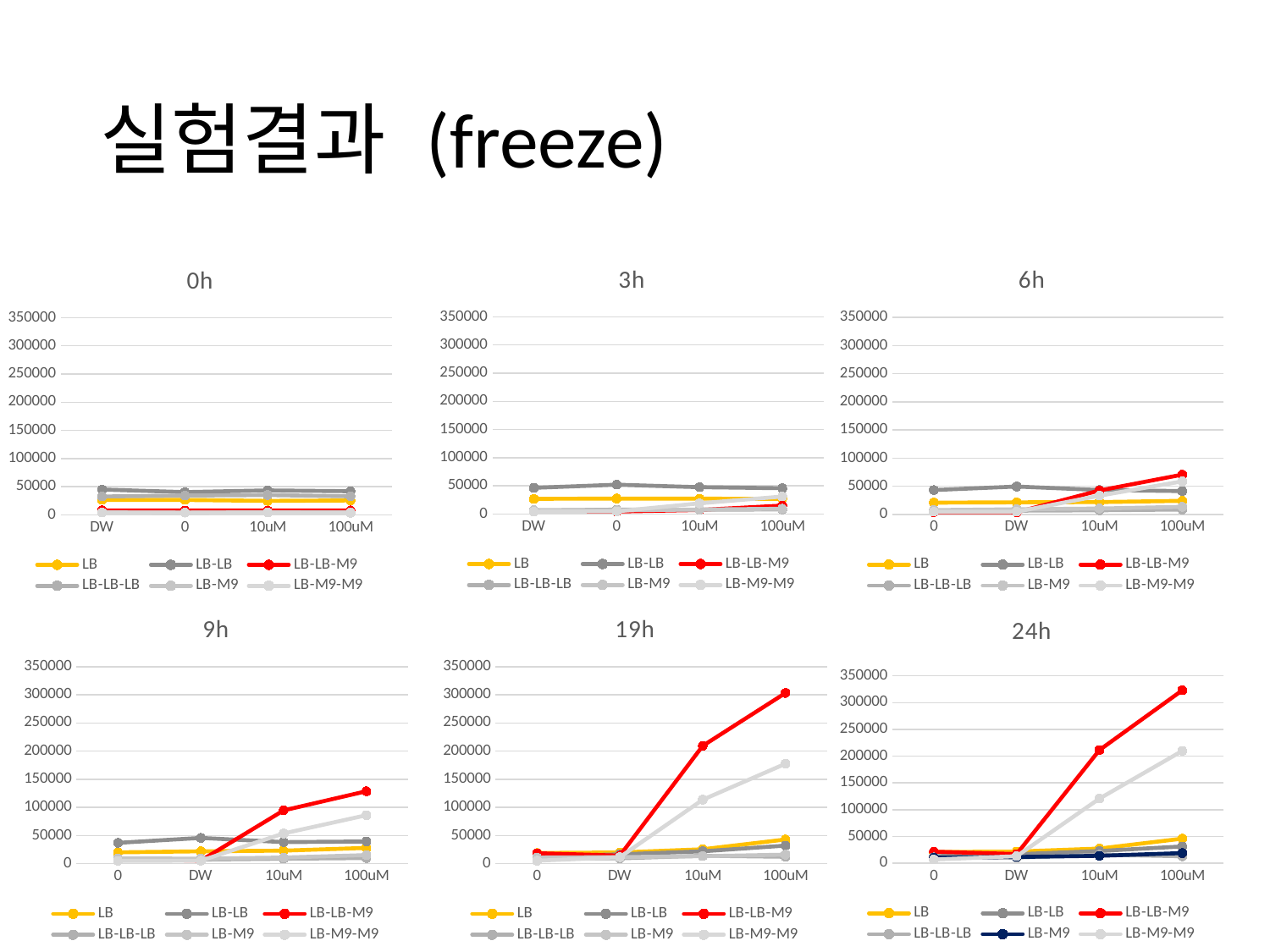

# 실험결과 (freeze)

### Chart: 3h

| Category | LB | LB-LB | LB-LB-M9 | LB-LB-LB | LB-M9 | LB-M9-M9 |
|---|---|---|---|---|---|---|
| DW | 26748.9468371305 | 46318.672274154065 | 4301.469596773576 | 6220.60748481029 | 6527.988467329544 | 4042.505724408229 |
| 0 | 27223.534187013393 | 51854.26716018254 | 4212.625720953789 | 7549.779928293823 | 6236.12325428545 | 4511.9300367943915 |
| 10uM | 27119.429011476976 | 47421.20534910293 | 6989.820588798395 | 7447.0625380652555 | 7753.504262017061 | 18738.235454587648 |
| 100uM | 26626.554577619885 | 45559.44308469813 | 14762.458682458688 | 7836.929749650177 | 9161.708303806776 | 30823.380465481107 |

### Chart: 6h

| Category | LB | LB-LB | LB-LB-M9 | LB-LB-LB | LB-M9 | LB-M9-M9 |
|---|---|---|---|---|---|---|
| 0 | 21099.2466136176 | 43397.95821465913 | 4188.157426835672 | 6198.949714838964 | 7875.740726931605 | 4833.661641025519 |
| DW | 21617.31110055365 | 49660.63499602703 | 3861.873169243765 | 6820.162758952827 | 9288.321222921408 | 5051.70877353307 |
| 10uM | 22042.746252657704 | 43565.822760110925 | 42649.635924166134 | 7502.186002981451 | 10587.045827838676 | 33441.01019770422 |
| 100uM | 24302.461405332684 | 41582.5640310416 | 70762.88322646354 | 8790.977372232444 | 13620.219943044307 | 58841.706070952925 |

### Chart: 0h

| Category | LB | LB-LB | LB-LB-M9 | LB-LB-LB | LB-M9 | LB-M9-M9 |
|---|---|---|---|---|---|---|
| DW | 26341.105389666398 | 44771.315731720744 | 7732.982270413143 | 32470.788392185004 | 4195.705649364942 | 3830.738387894211 |
| 0 | 26274.805276835574 | 40235.27330803651 | 7463.301510913204 | 34060.15929509757 | 3801.6085082320533 | 3721.9712923756088 |
| 10uM | 24621.48606386036 | 43248.115287693065 | 7522.620386893606 | 35024.66832357773 | 4374.295943707573 | 3983.9687382739016 |
| 100uM | 25383.613698883993 | 41796.61762813804 | 7686.09243072655 | 32691.74422360903 | 4394.6417355566855 | 3308.8947804068516 |

### Chart: 9h

| Category | LB | LB-LB | LB-LB-M9 | LB-LB-LB | LB-M9 | LB-M9-M9 |
|---|---|---|---|---|---|---|
| 0 | 20200.300407120016 | 37057.30343790013 | 8293.518228716779 | 6915.030782132365 | 9442.504591927307 | 5108.707161533738 |
| DW | 22037.242929279368 | 45832.83650229048 | 5457.02902692235 | 7320.036855206154 | 9044.197868394112 | 5374.5251503927075 |
| 10uM | 23165.857853621455 | 38375.46758208032 | 94655.196060934 | 8892.623610724846 | 10950.898914059051 | 53767.536728221545 |
| 100uM | 28083.21535519761 | 39563.06415229278 | 128697.98261324348 | 10103.223030860165 | 15288.188122026466 | 86101.84928265725 |

### Chart: 19h

| Category | LB | LB-LB | LB-LB-M9 | LB-LB-LB | LB-M9 | LB-M9-M9 |
|---|---|---|---|---|---|---|
| 0 | 19047.0871204833 | 13059.045583719122 | 18650.78123543492 | 9762.71212139607 | 10964.02863330208 | 5326.211881949829 |
| DW | 20018.154258729523 | 16640.85256752865 | 14447.445915064534 | 9543.807888631636 | 11767.902460025318 | 11654.69970461916 |
| 10uM | 25692.7453159197 | 22054.79245396354 | 209420.64977965923 | 14143.642744646304 | 13371.857855210306 | 113620.75236465051 |
| 100uM | 43038.639120908214 | 32145.141232388778 | 303295.9004077325 | 12310.071503064722 | 16143.064544514347 | 177660.21178978 |

### Chart: 24h

| Category | LB | LB-LB | LB-LB-M9 | LB-LB-LB | LB-M9 | LB-M9-M9 |
|---|---|---|---|---|---|---|
| 0 | 20857.35512694729 | 13062.373341161432 | 21428.938625148763 | 10868.670405290413 | 10185.936428004696 | 6827.2528960120235 |
| DW | 21743.38306061103 | 16642.765881193875 | 17036.651799575786 | 10386.27789279409 | 11511.787067297984 | 13014.05647607004 |
| 10uM | 27265.487321655783 | 22767.594023437585 | 211406.2706359003 | 15864.500064862346 | 13783.334098749845 | 120680.35481531791 |
| 100uM | 45739.91361226238 | 31262.474350591143 | 322949.4223746918 | 12896.060863728371 | 18825.514687886654 | 209804.8624770165 |